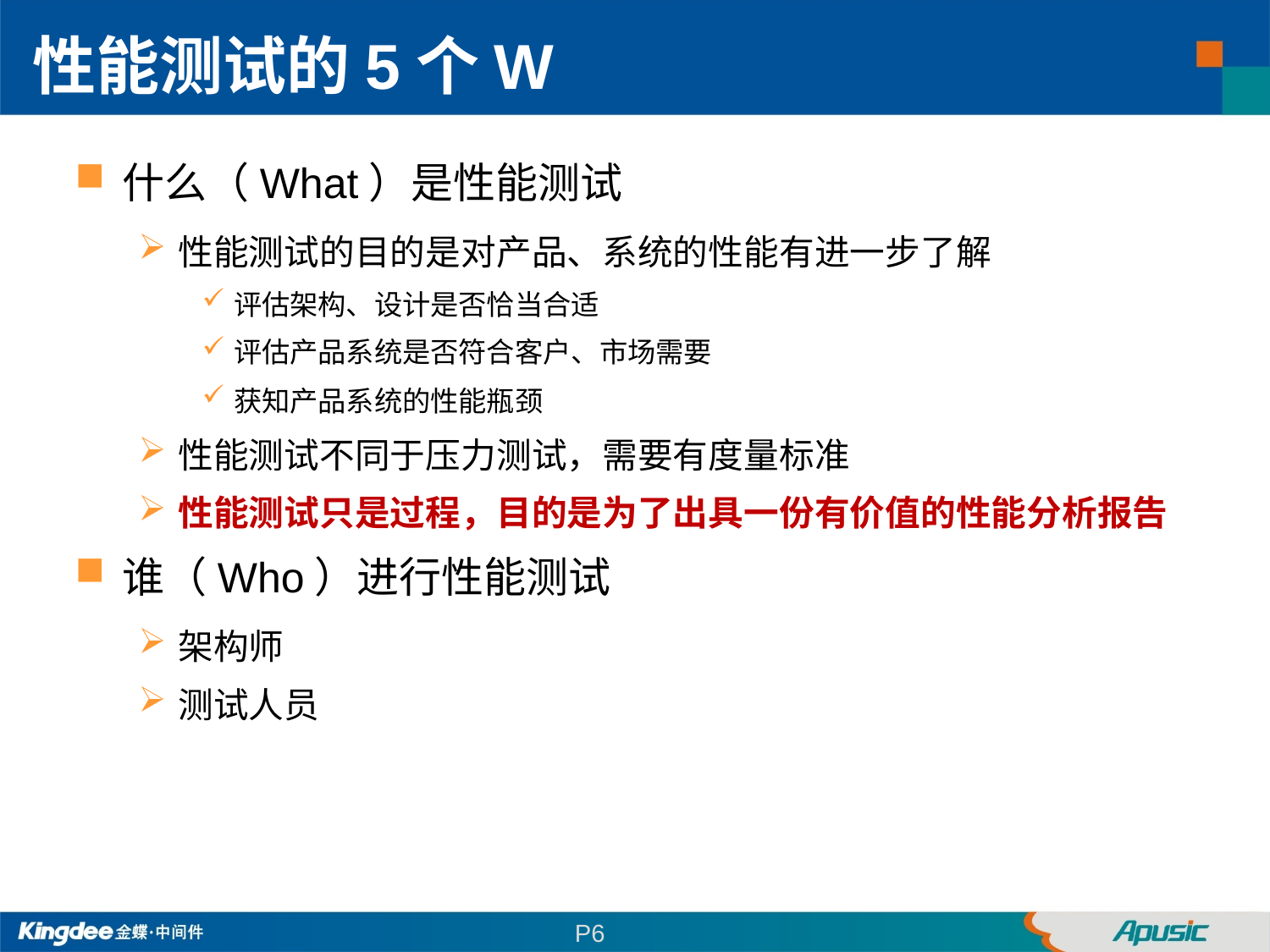

性能测试的5个W
什么（What）是性能测试
性能测试的目的是对产品、系统的性能有进一步了解
评估架构、设计是否恰当合适
评估产品系统是否符合客户、市场需要
获知产品系统的性能瓶颈
性能测试不同于压力测试，需要有度量标准
性能测试只是过程，目的是为了出具一份有价值的性能分析报告
谁（Who）进行性能测试
架构师
测试人员